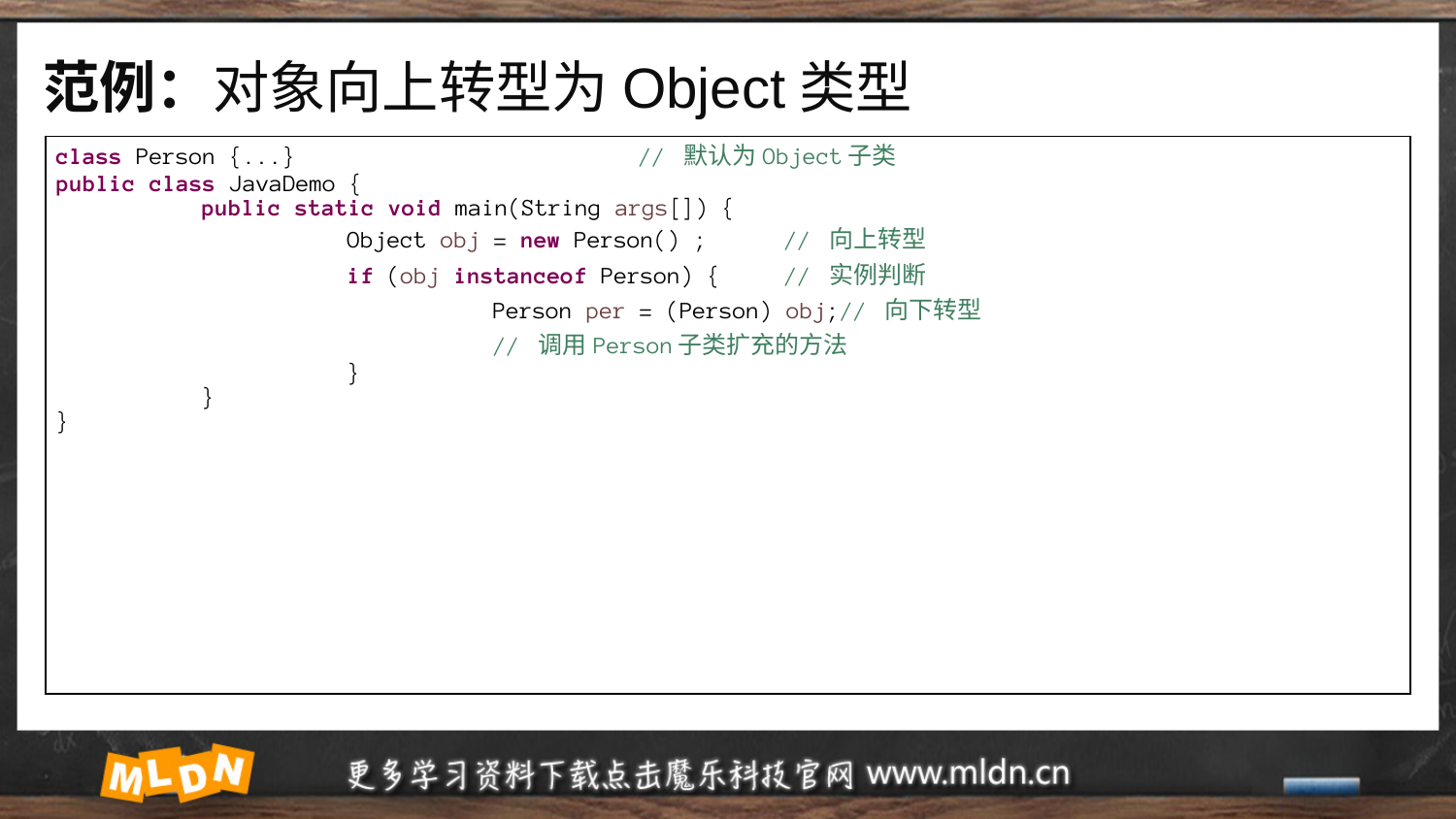

# 范例：对象向上转型为Object类型
| class Person {...} // 默认为Object子类 public class JavaDemo { public static void main(String args[]) { Object obj = new Person() ; // 向上转型 if (obj instanceof Person) { // 实例判断 Person per = (Person) obj;// 向下转型 // 调用Person子类扩充的方法 } } } |
| --- |